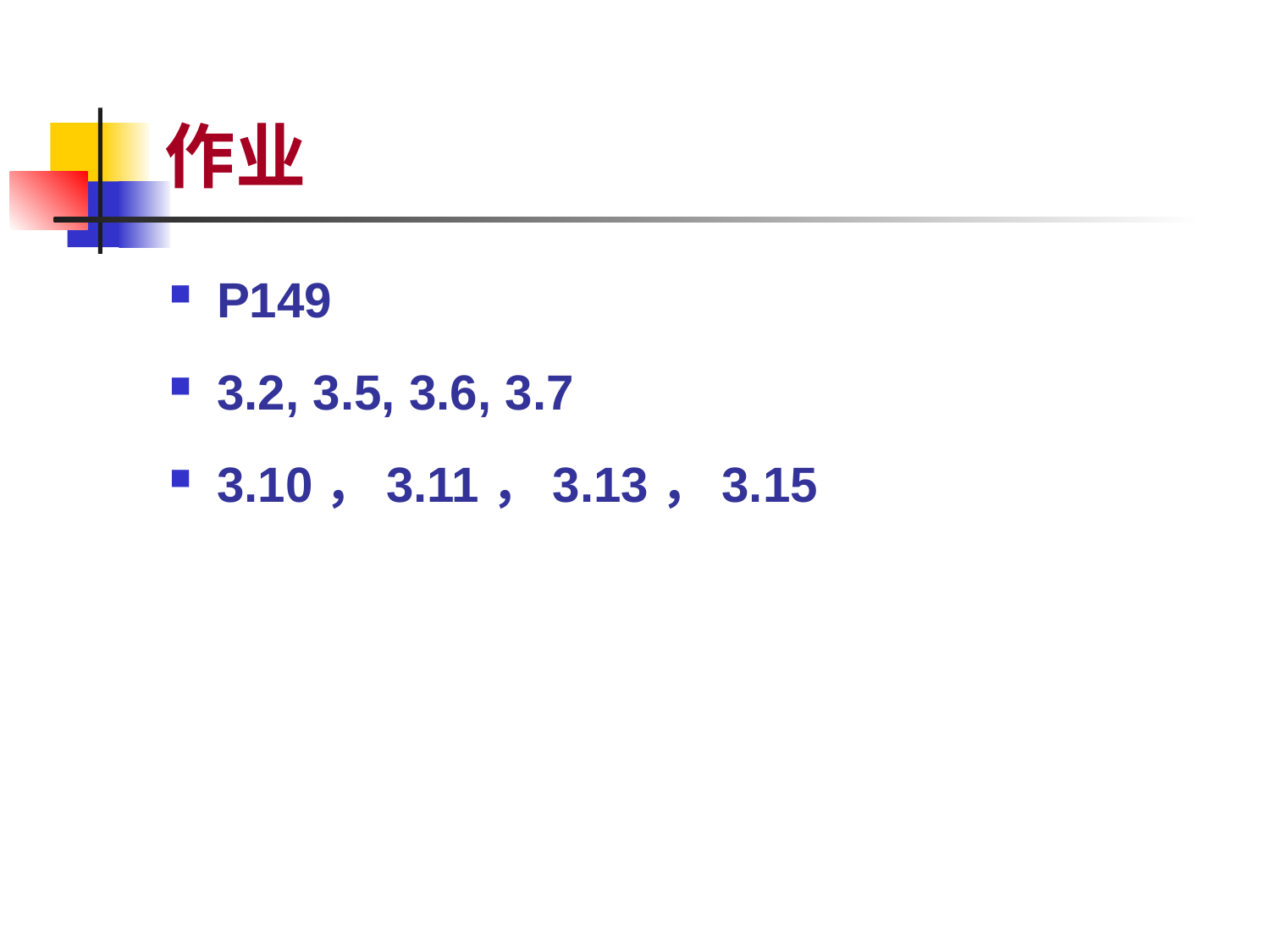

# 作业
P149
3.2, 3.5, 3.6, 3.7
3.10，3.11，3.13，3.15
204